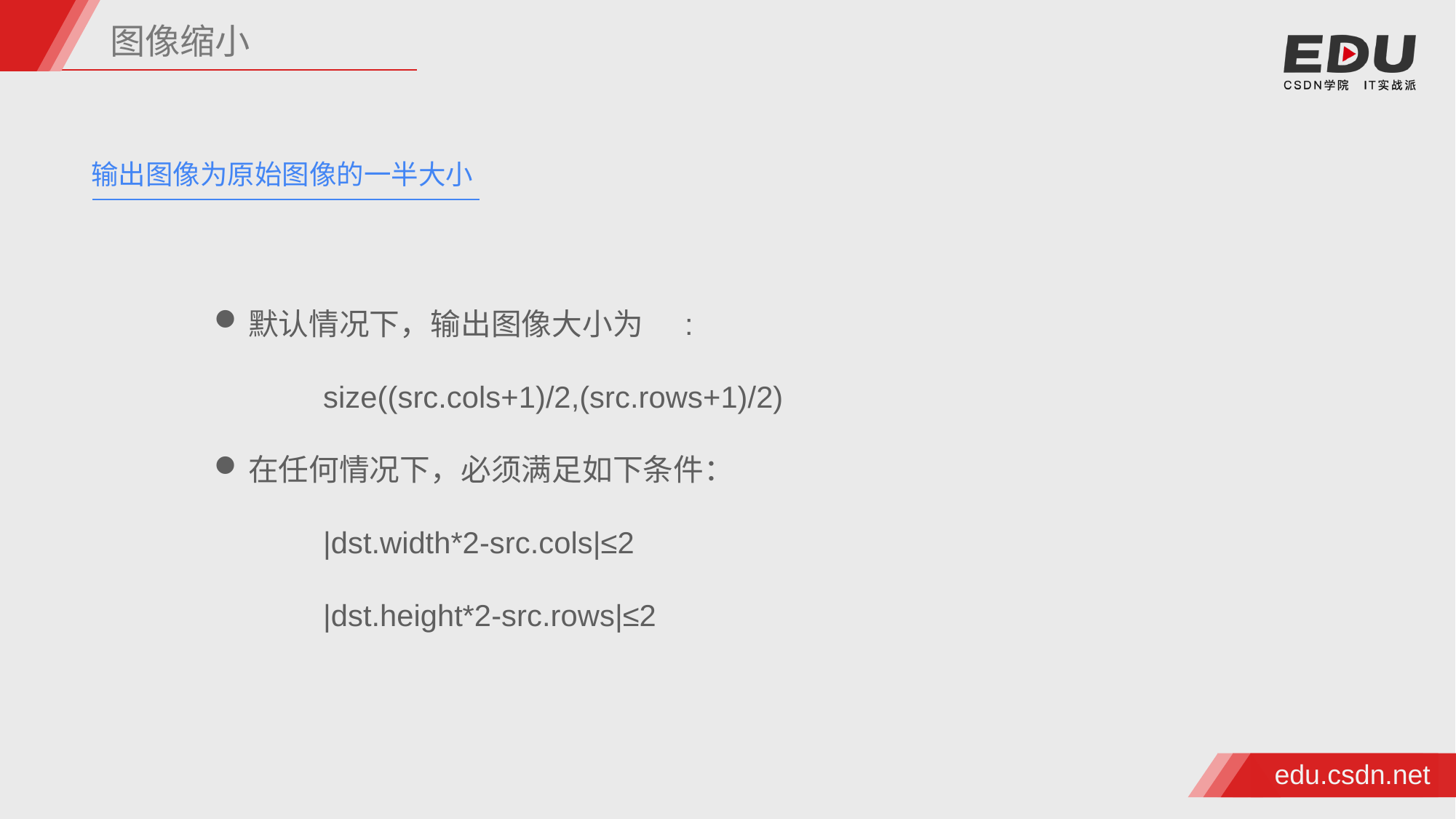

图像缩小
输出图像为原始图像的一半大小
默认情况下，输出图像大小为	:
	size((src.cols+1)/2,(src.rows+1)/2)
在任何情况下，必须满足如下条件：
|dst.width*2-src.cols|≤2
|dst.height*2-src.rows|≤2